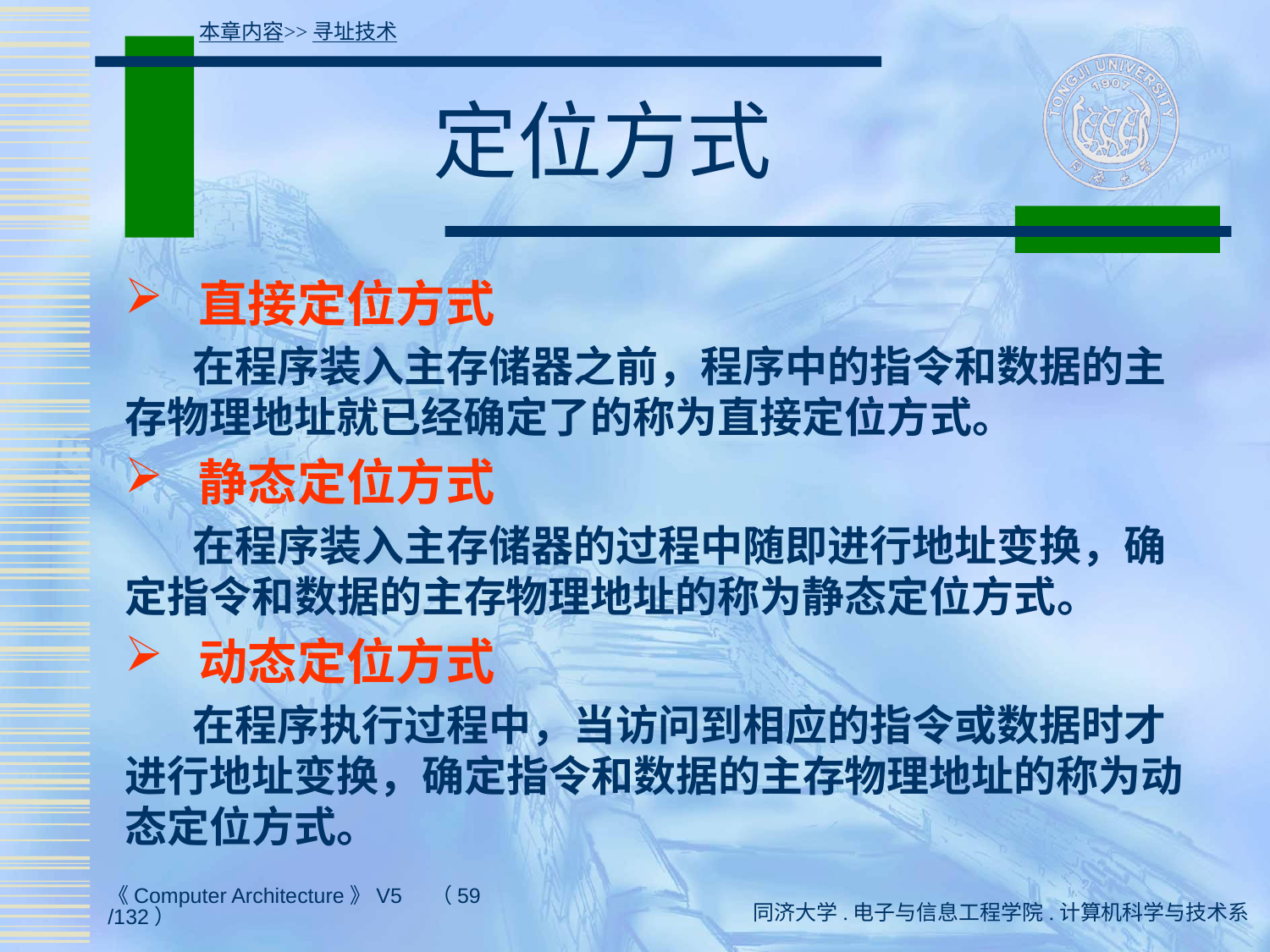

本章内容>>寻址技术
# 定位方式
  直接定位方式
      在程序装入主存储器之前，程序中的指令和数据的主存物理地址就已经确定了的称为直接定位方式。
  静态定位方式
      在程序装入主存储器的过程中随即进行地址变换，确定指令和数据的主存物理地址的称为静态定位方式。
  动态定位方式
      在程序执行过程中，当访问到相应的指令或数据时才进行地址变换，确定指令和数据的主存物理地址的称为动态定位方式。